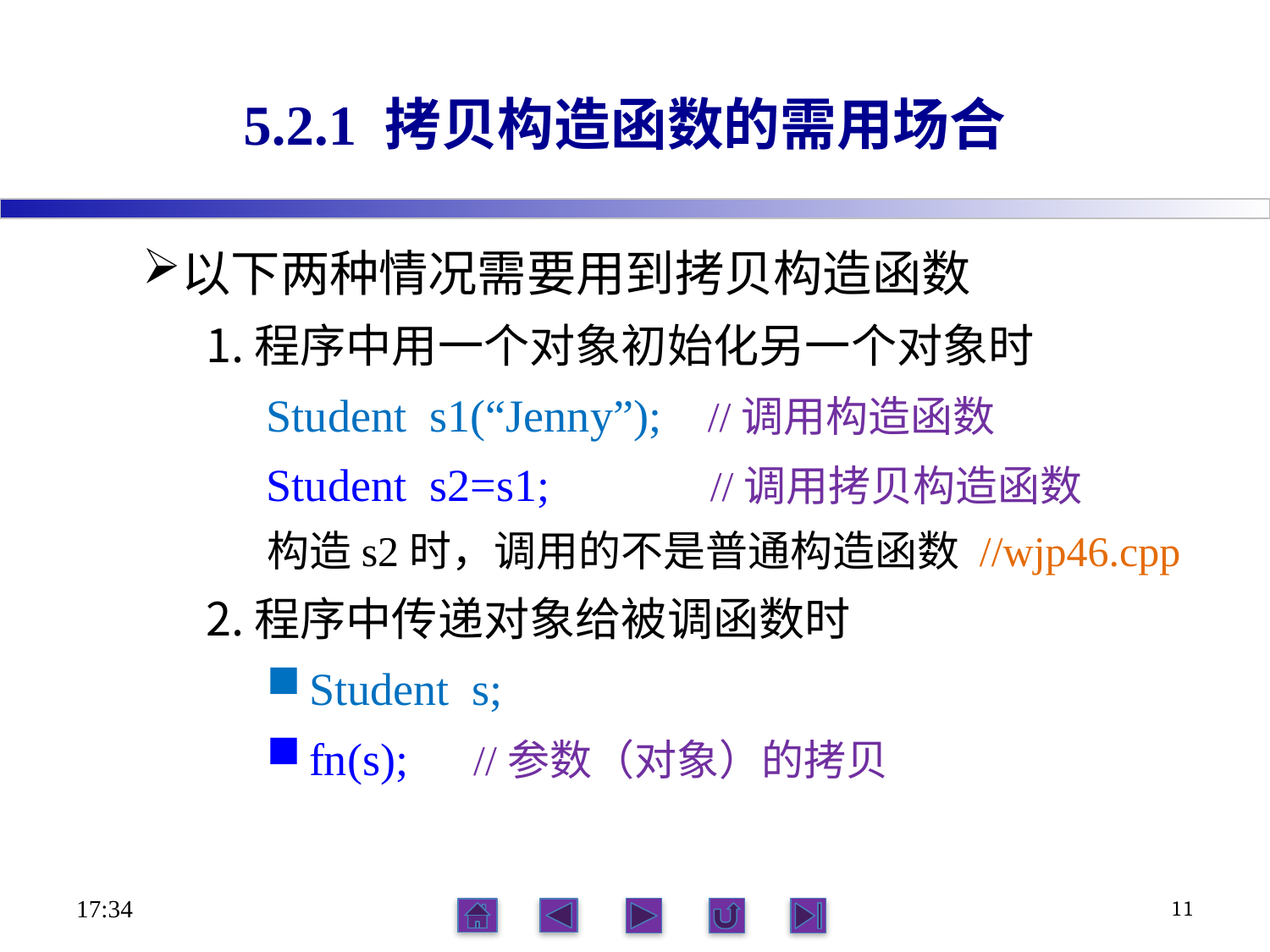

# 5.2.1 拷贝构造函数的需用场合
以下两种情况需要用到拷贝构造函数
程序中用一个对象初始化另一个对象时
Student  s1(“Jenny”);    //调用构造函数
Student  s2=s1;              //调用拷贝构造函数
构造s2时，调用的不是普通构造函数 //wjp46.cpp
程序中传递对象给被调函数时
Student  s;
fn(s);      //参数（对象）的拷贝
17:34
11